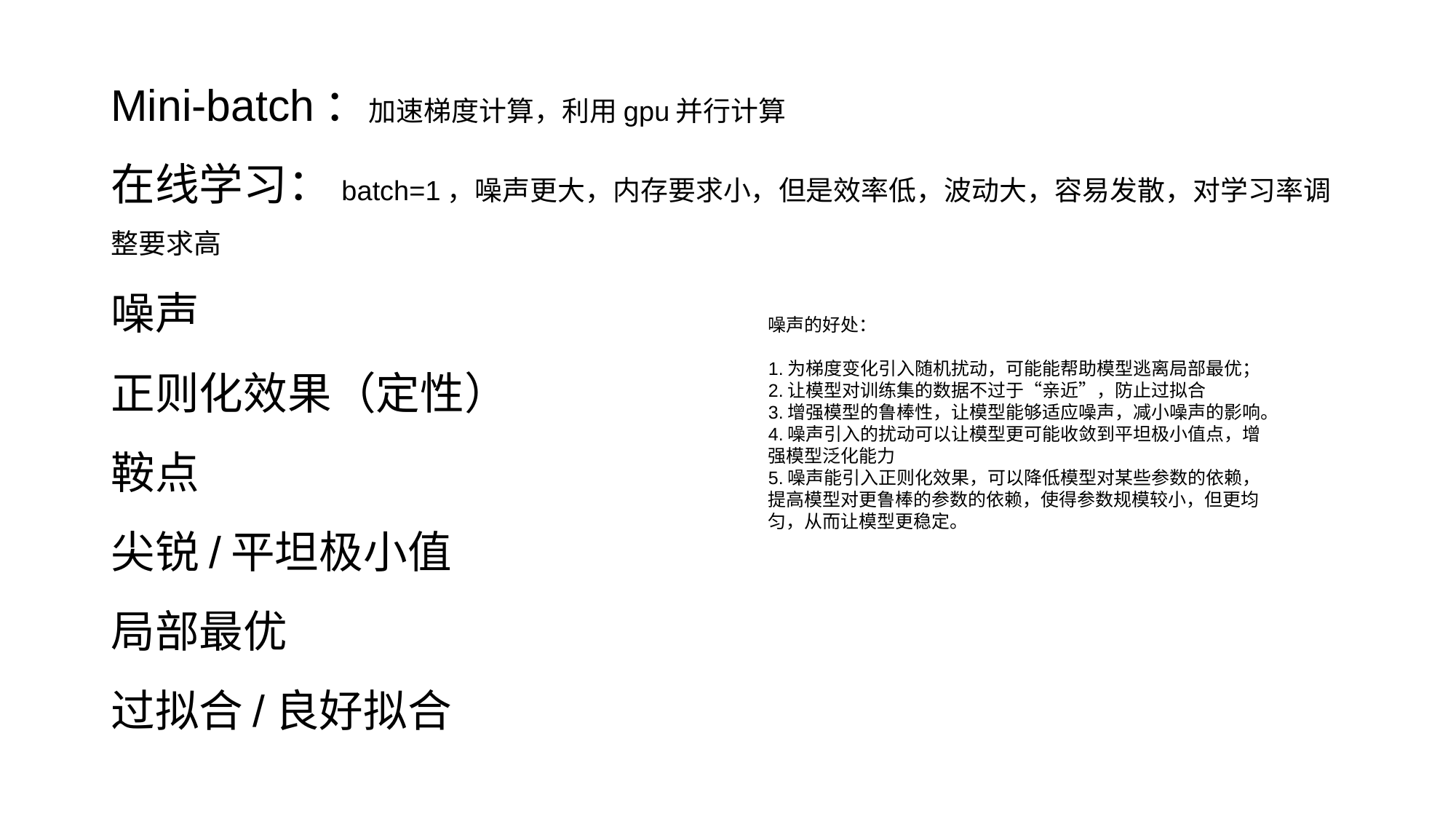

# Mini-batch：加速梯度计算，利用gpu并行计算 在线学习：batch=1，噪声更大，内存要求小，但是效率低，波动大，容易发散，对学习率调整要求高 噪声 正则化效果（定性） 鞍点 尖锐/平坦极小值 局部最优 过拟合/良好拟合
噪声的好处：

1.为梯度变化引入随机扰动，可能能帮助模型逃离局部最优；
2.让模型对训练集的数据不过于“亲近”，防止过拟合
3.增强模型的鲁棒性，让模型能够适应噪声，减小噪声的影响。
4.噪声引入的扰动可以让模型更可能收敛到平坦极小值点，增强模型泛化能力
5.噪声能引入正则化效果，可以降低模型对某些参数的依赖，提高模型对更鲁棒的参数的依赖，使得参数规模较小，但更均匀，从而让模型更稳定。